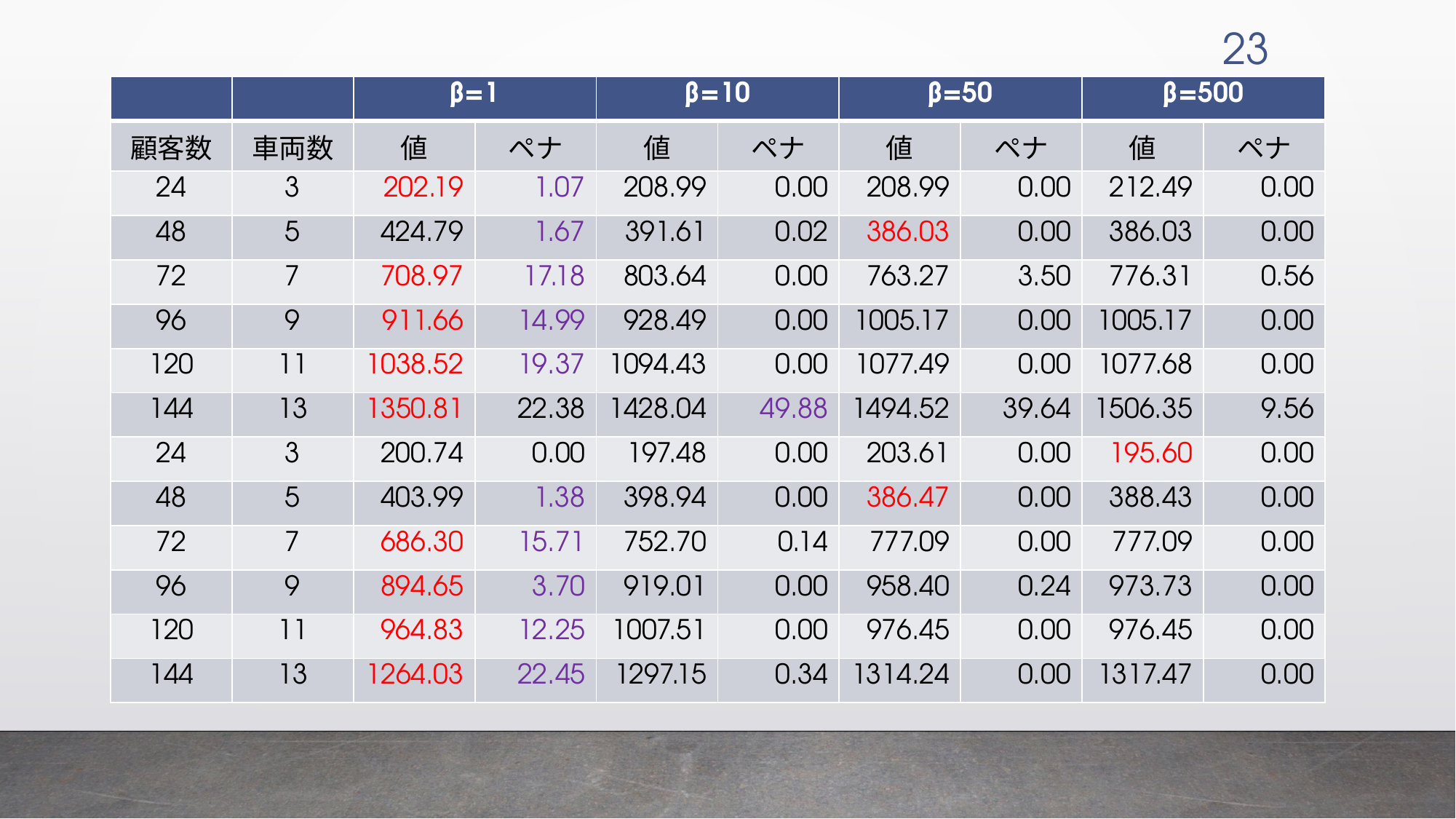

23
|  |  | β=1 |  | β=10 |  | β=50 |  | β=500 |  |
| --- | --- | --- | --- | --- | --- | --- | --- | --- | --- |
| 顧客数 | 車両数 | 値 | ペナ | 値 | ペナ | 値 | ペナ | 値 | ペナ |
| 24 | 3 | 202.19 | 1.07 | 208.99 | 0.00 | 208.99 | 0.00 | 212.49 | 0.00 |
| 48 | 5 | 424.79 | 1.67 | 391.61 | 0.02 | 386.03 | 0.00 | 386.03 | 0.00 |
| 72 | 7 | 708.97 | 17.18 | 803.64 | 0.00 | 763.27 | 3.50 | 776.31 | 0.56 |
| 96 | 9 | 911.66 | 14.99 | 928.49 | 0.00 | 1005.17 | 0.00 | 1005.17 | 0.00 |
| 120 | 11 | 1038.52 | 19.37 | 1094.43 | 0.00 | 1077.49 | 0.00 | 1077.68 | 0.00 |
| 144 | 13 | 1350.81 | 22.38 | 1428.04 | 49.88 | 1494.52 | 39.64 | 1506.35 | 9.56 |
| 24 | 3 | 200.74 | 0.00 | 197.48 | 0.00 | 203.61 | 0.00 | 195.60 | 0.00 |
| 48 | 5 | 403.99 | 1.38 | 398.94 | 0.00 | 386.47 | 0.00 | 388.43 | 0.00 |
| 72 | 7 | 686.30 | 15.71 | 752.70 | 0.14 | 777.09 | 0.00 | 777.09 | 0.00 |
| 96 | 9 | 894.65 | 3.70 | 919.01 | 0.00 | 958.40 | 0.24 | 973.73 | 0.00 |
| 120 | 11 | 964.83 | 12.25 | 1007.51 | 0.00 | 976.45 | 0.00 | 976.45 | 0.00 |
| 144 | 13 | 1264.03 | 22.45 | 1297.15 | 0.34 | 1314.24 | 0.00 | 1317.47 | 0.00 |